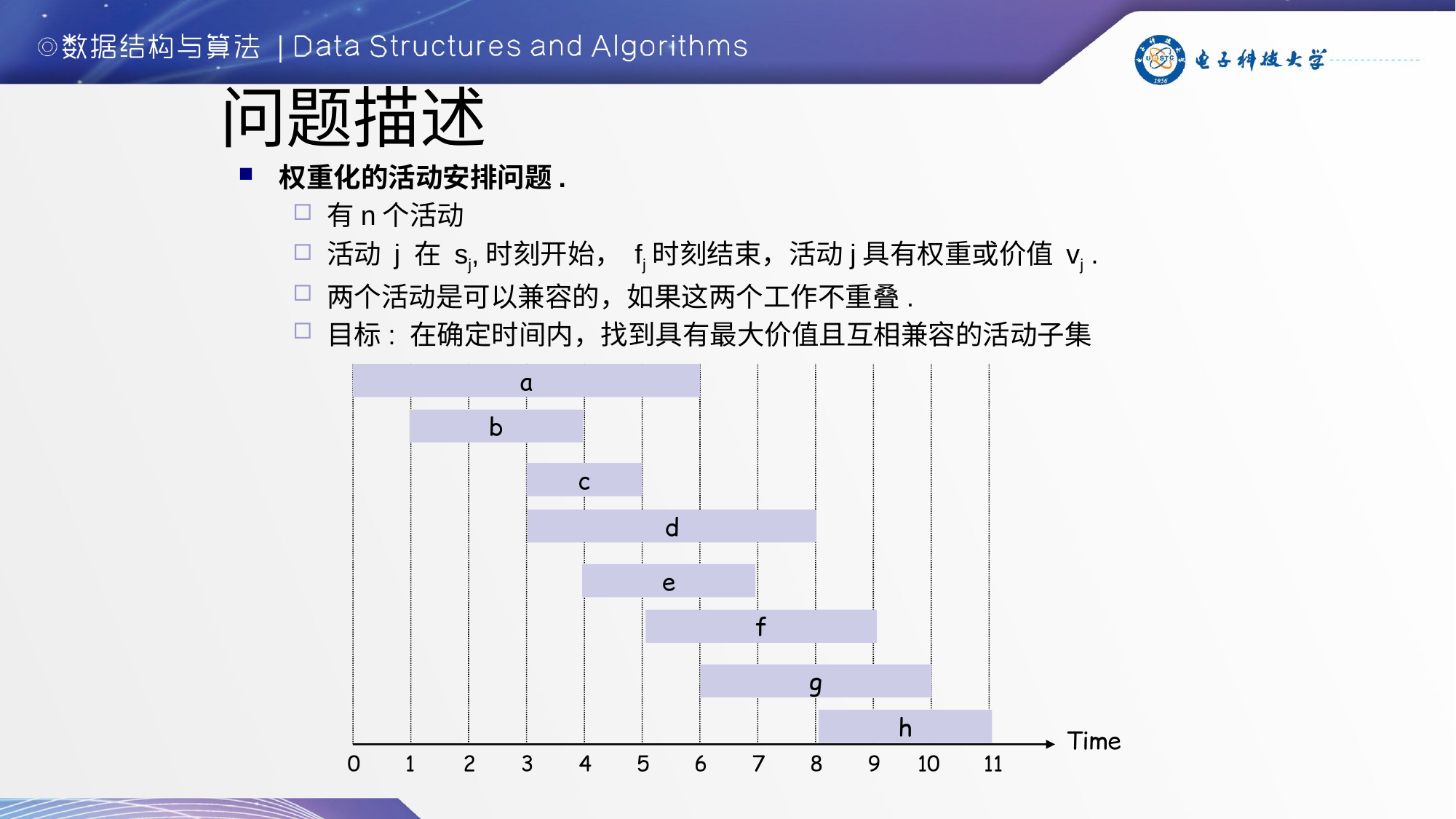

# 问题描述
权重化的活动安排问题.
有n个活动
活动 j 在 sj,时刻开始， fj时刻结束，活动j具有权重或价值 vj .
两个活动是可以兼容的，如果这两个工作不重叠.
目标: 在确定时间内，找到具有最大价值且互相兼容的活动子集
a
b
c
d

e
f
g
h
Time

0
1
2
3
4
5
6
7
8
9
10
11